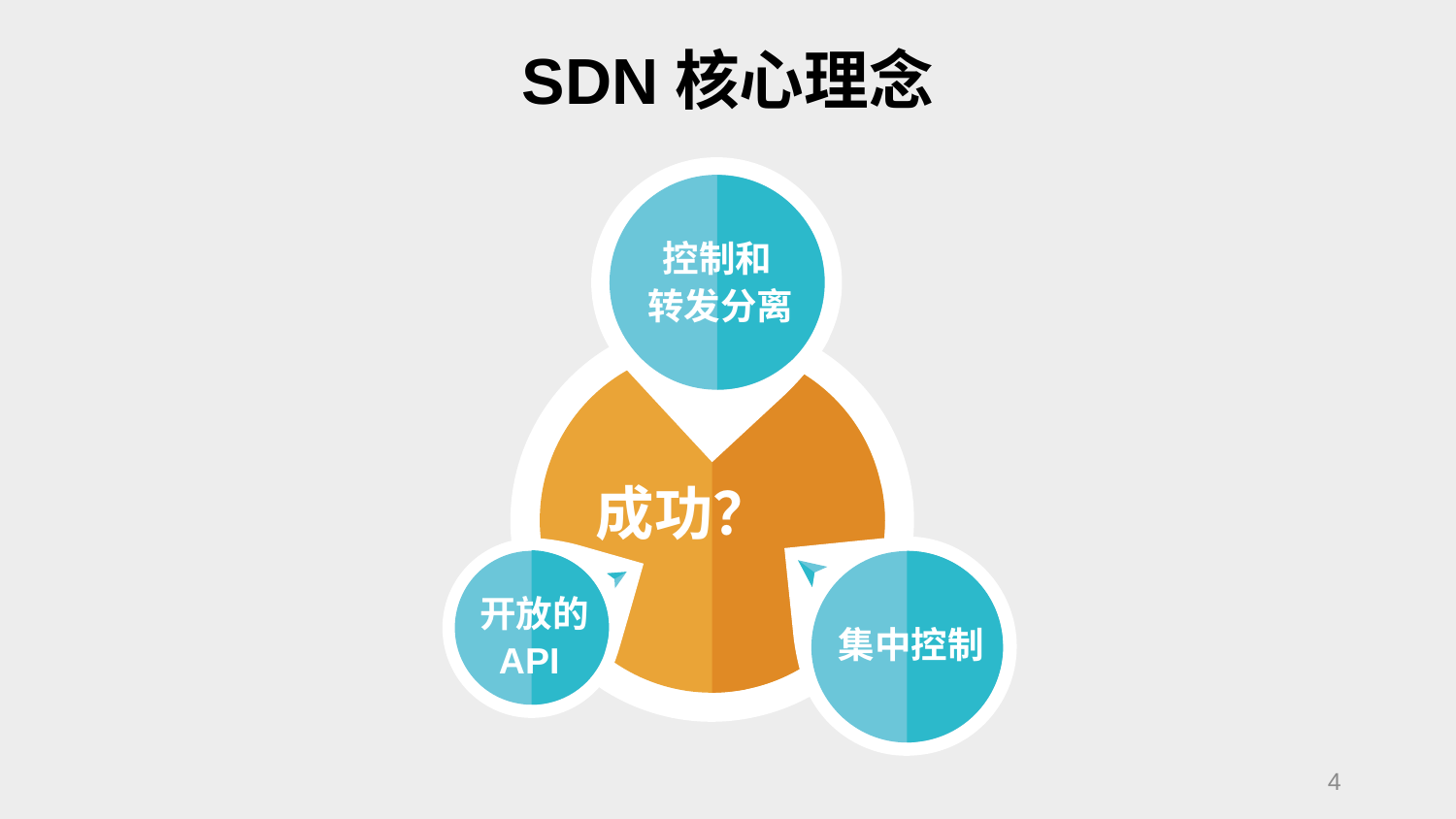

# SDN核心理念

控制和
转发分离

成功？

集中控制

开放的
API

4